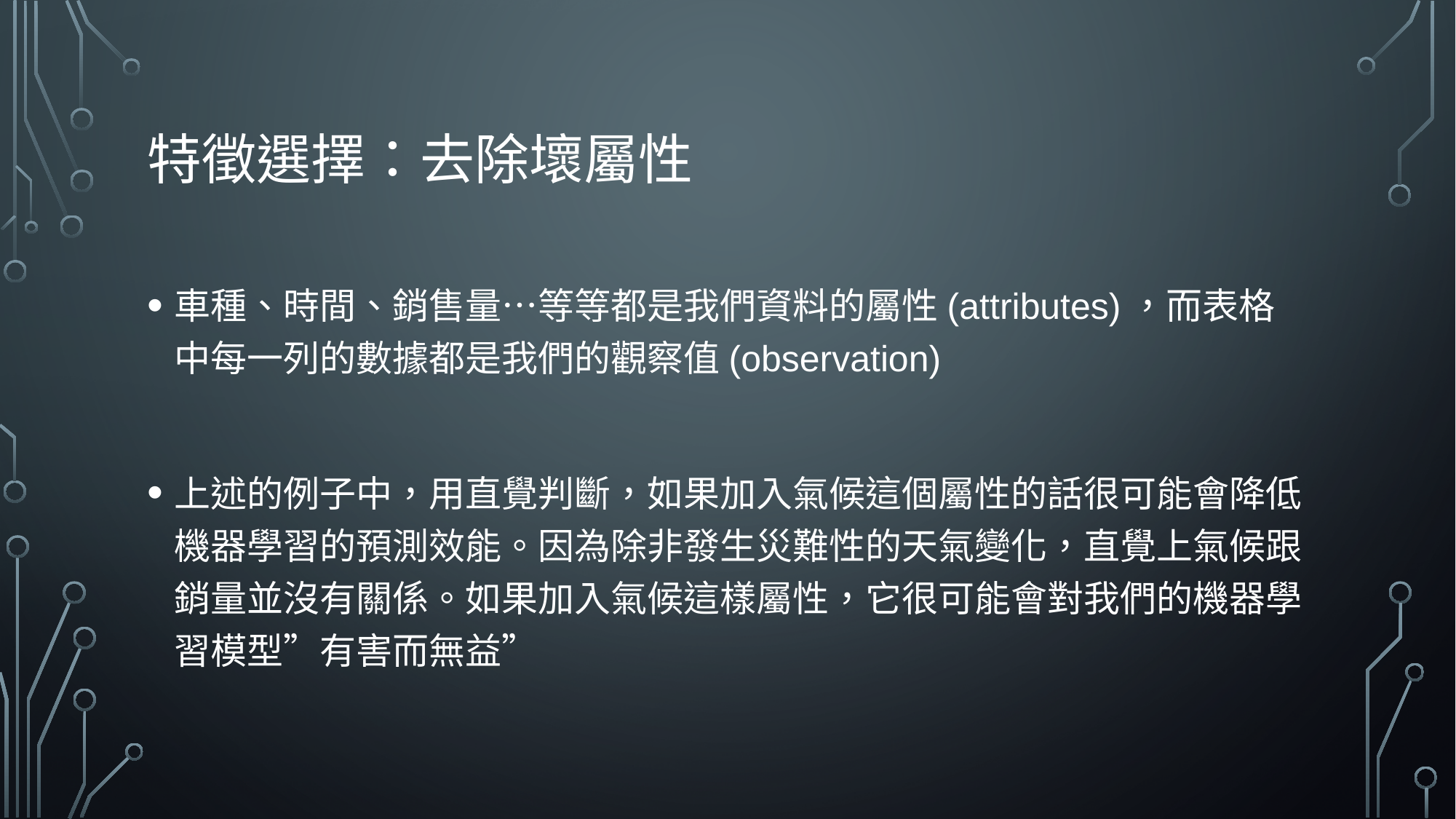

# 特徵選擇：去除壞屬性
車種、時間、銷售量…等等都是我們資料的屬性(attributes)，而表格中每一列的數據都是我們的觀察值(observation)

上述的例子中，用直覺判斷，如果加入氣候這個屬性的話很可能會降低機器學習的預測效能。因為除非發生災難性的天氣變化，直覺上氣候跟銷量並沒有關係。如果加入氣候這樣屬性，它很可能會對我們的機器學習模型”有害而無益”